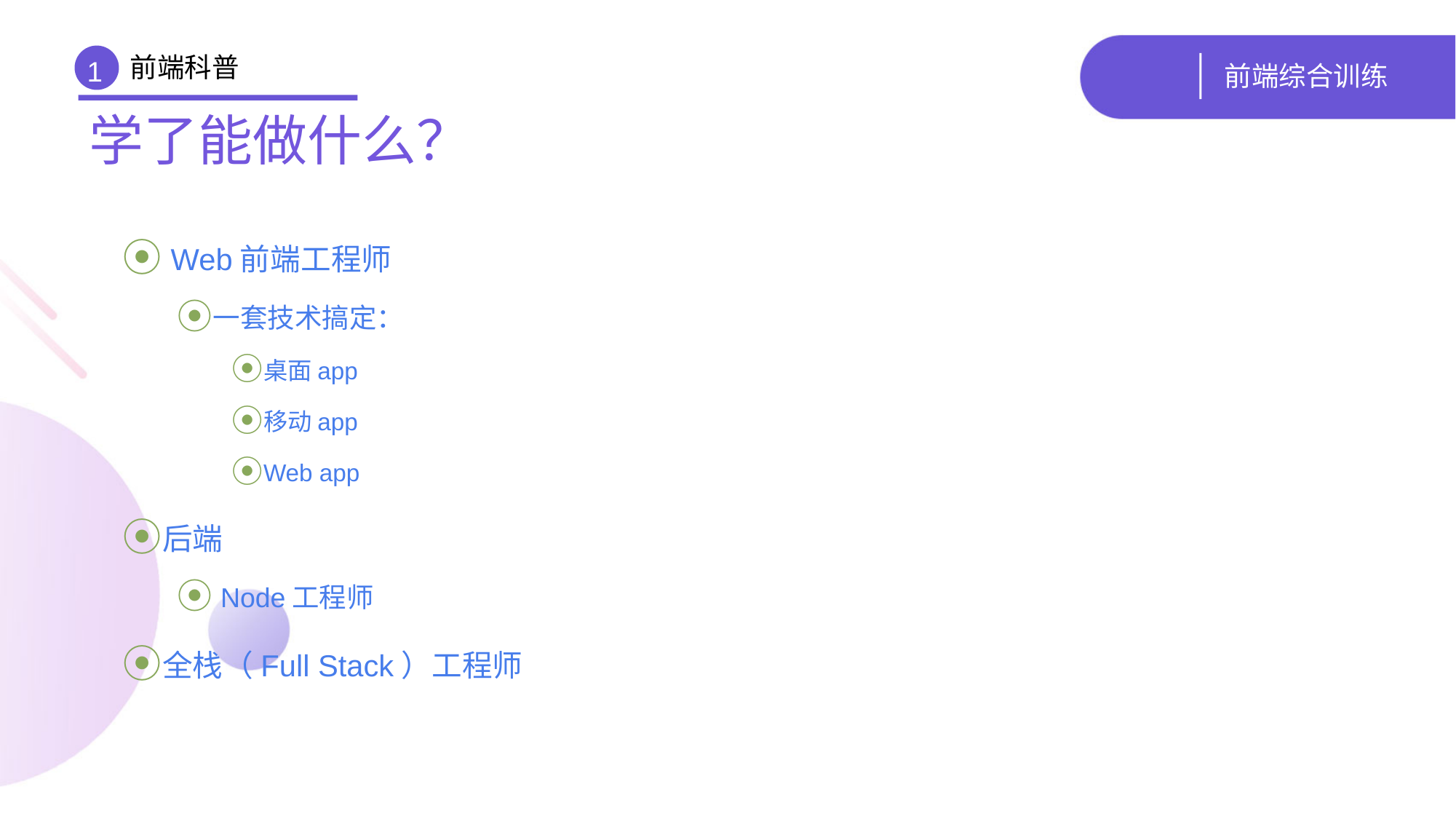

前端科普
# 前端综合训练
1
学了能做什么？
 Web前端工程师
一套技术搞定：
桌面app
移动app
Web app
后端
 Node工程师
全栈（Full Stack）工程师